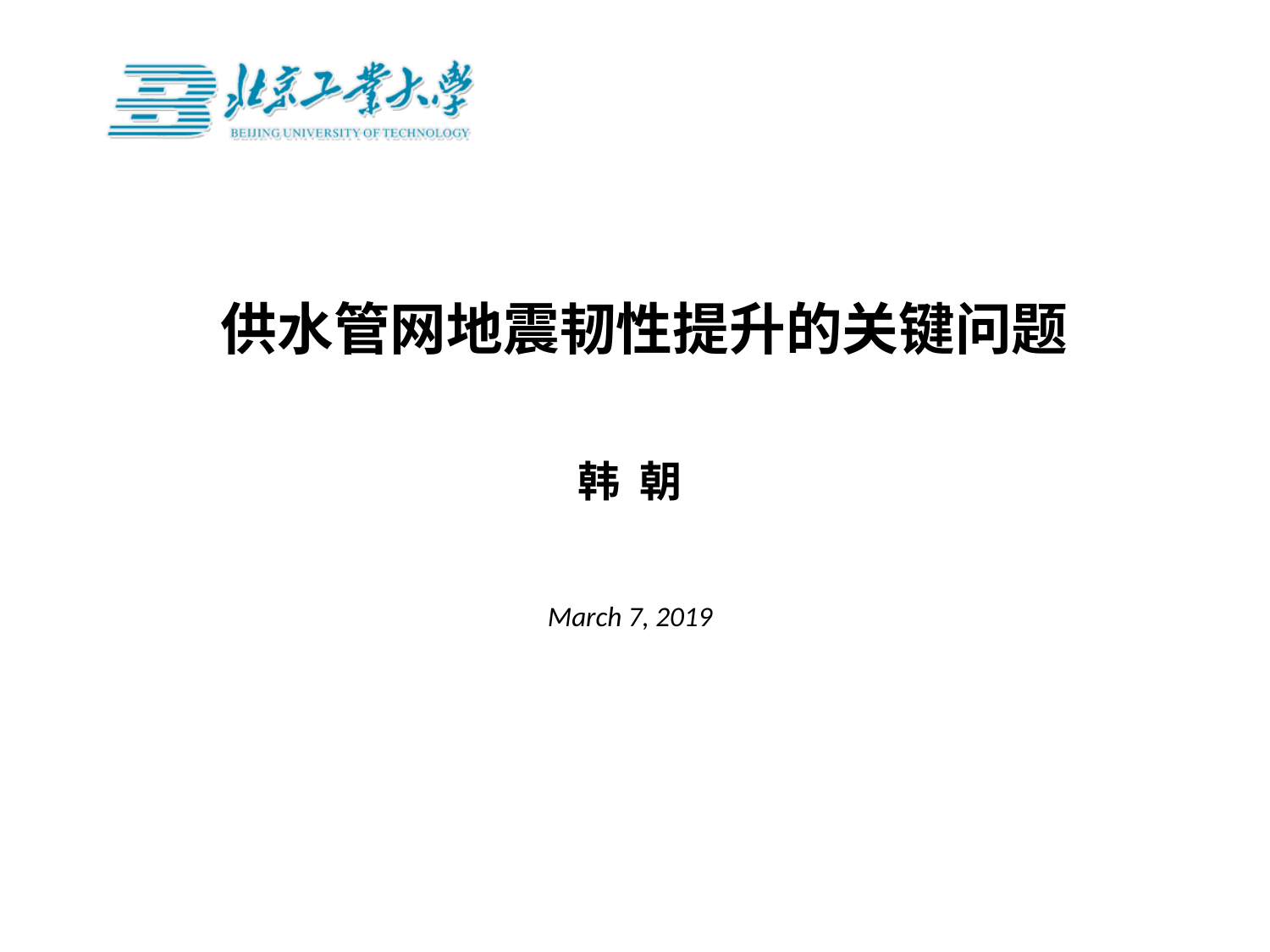

# 供水管网地震韧性提升的关键问题

韩  朝

March 7, 2019